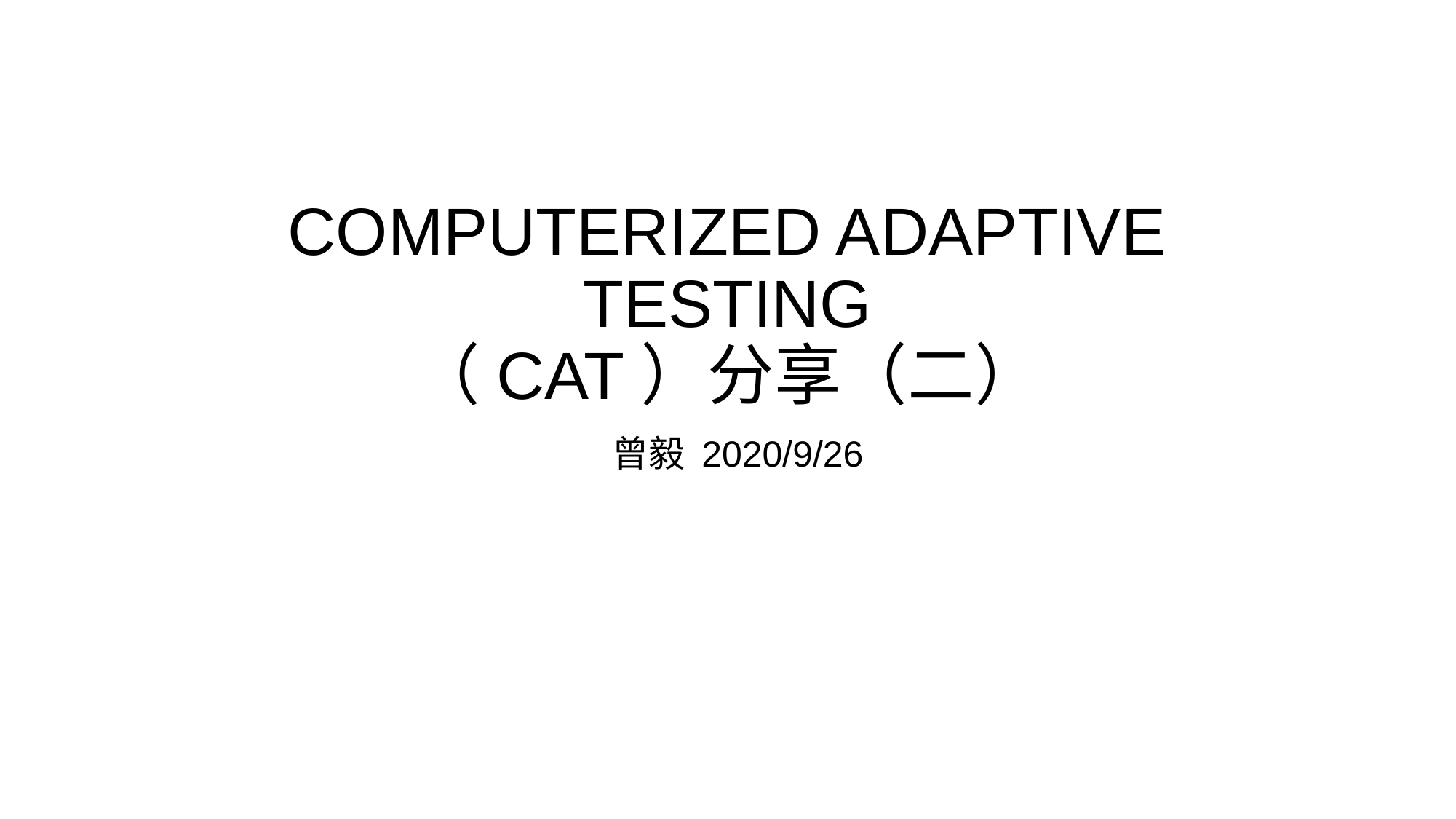

# COMPUTERIZED ADAPTIVE TESTING （CAT）分享（二）
曾毅 2020/9/26